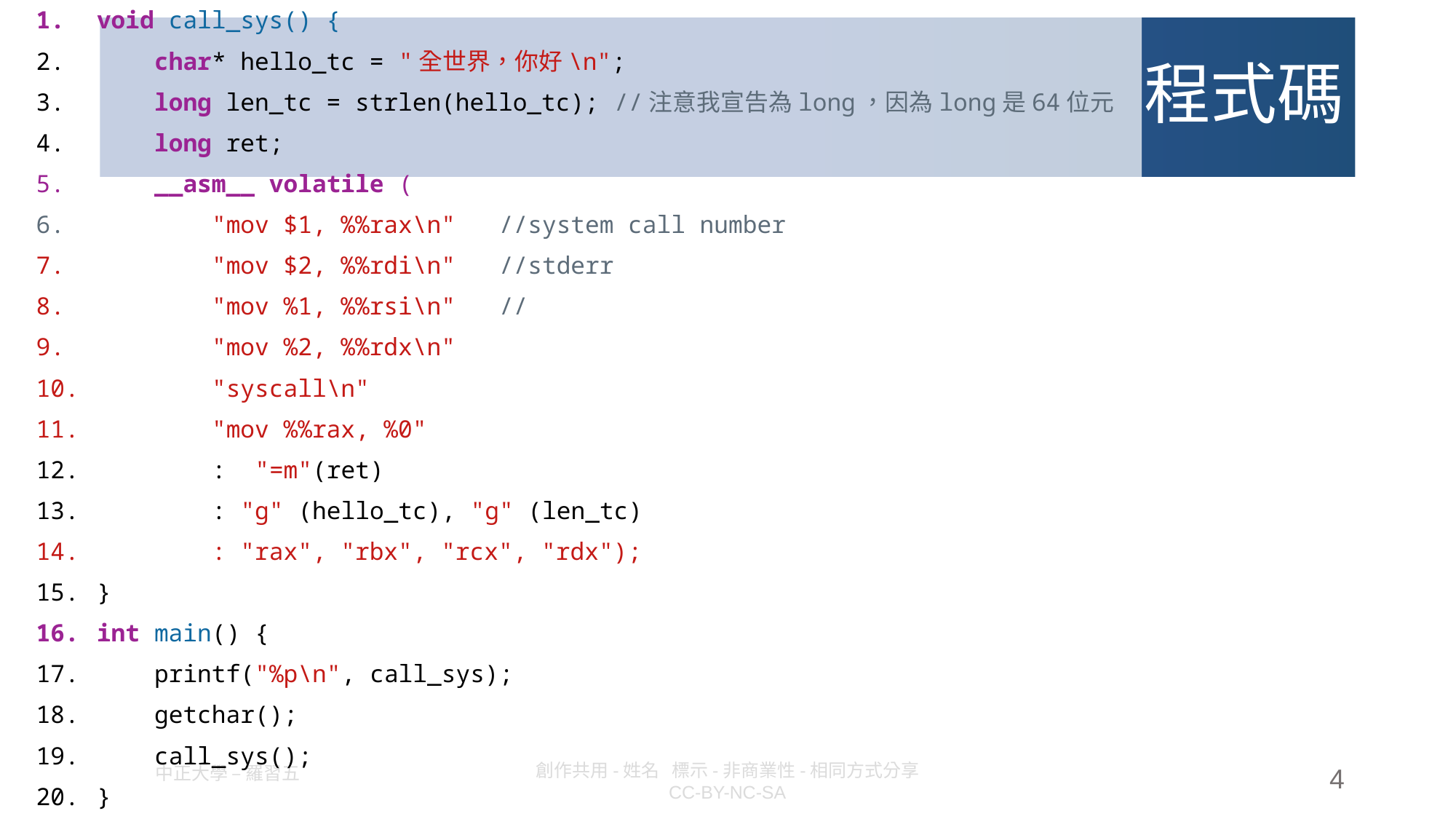

void call_sys() {
    char* hello_tc = "全世界，你好\n";
    long len_tc = strlen(hello_tc); //注意我宣告為long，因為long是64位元
    long ret;
    __asm__ volatile (
        "mov $1, %%rax\n"   //system call number
        "mov $2, %%rdi\n"   //stderr
        "mov %1, %%rsi\n"   //
        "mov %2, %%rdx\n"
        "syscall\n"
        "mov %%rax, %0"
        :  "=m"(ret)
        : "g" (hello_tc), "g" (len_tc)
        : "rax", "rbx", "rcx", "rdx");
}
int main() {
    printf("%p\n", call_sys);
    getchar();
    call_sys();
}
# 程式碼